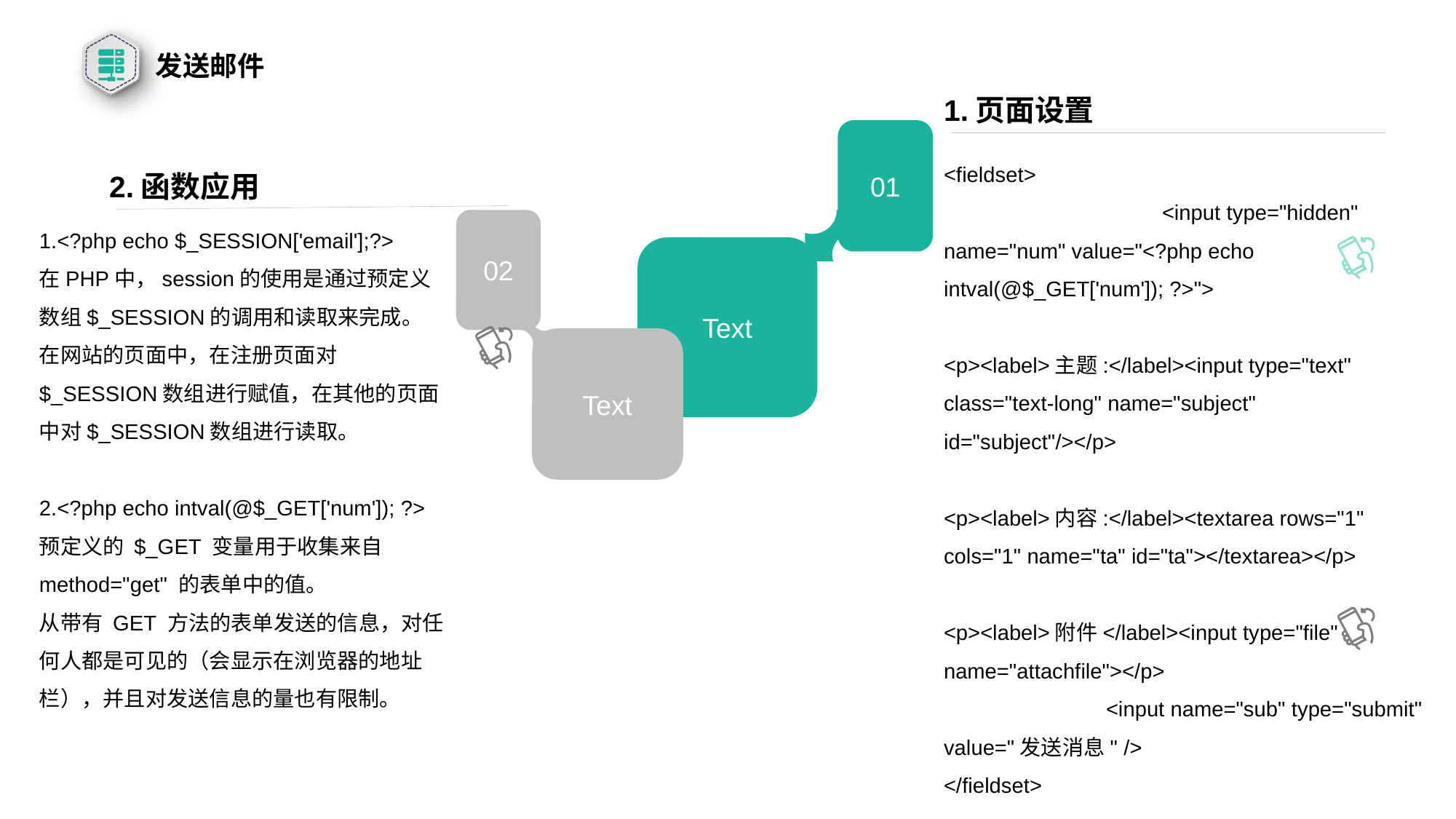

发送邮件
1.页面设置
01
02

Text

Text
<fieldset>
                        	<input type="hidden" name="num" value="<?php echo intval(@$_GET['num']); ?>">
                        	<p><label>主题:</label><input type="text" class="text-long" name="subject" id="subject"/></p>
                        	<p><label>内容:</label><textarea rows="1" cols="1" name="ta" id="ta"></textarea></p>
                        	<p><label>附件</label><input type="file" name="attachfile"></p>
                           <input name="sub" type="submit" value="发送消息" />
</fieldset>
2.函数应用
1.<?php echo $_SESSION['email'];?>
在PHP中，session的使用是通过预定义数组$_SESSION的调用和读取来完成。
在网站的页面中，在注册页面对$_SESSION数组进行赋值，在其他的页面中对$_SESSION数组进行读取。

2.<?php echo intval(@$_GET['num']); ?>
预定义的 $_GET 变量用于收集来自 method="get" 的表单中的值。
从带有 GET 方法的表单发送的信息，对任何人都是可见的（会显示在浏览器的地址栏），并且对发送信息的量也有限制。